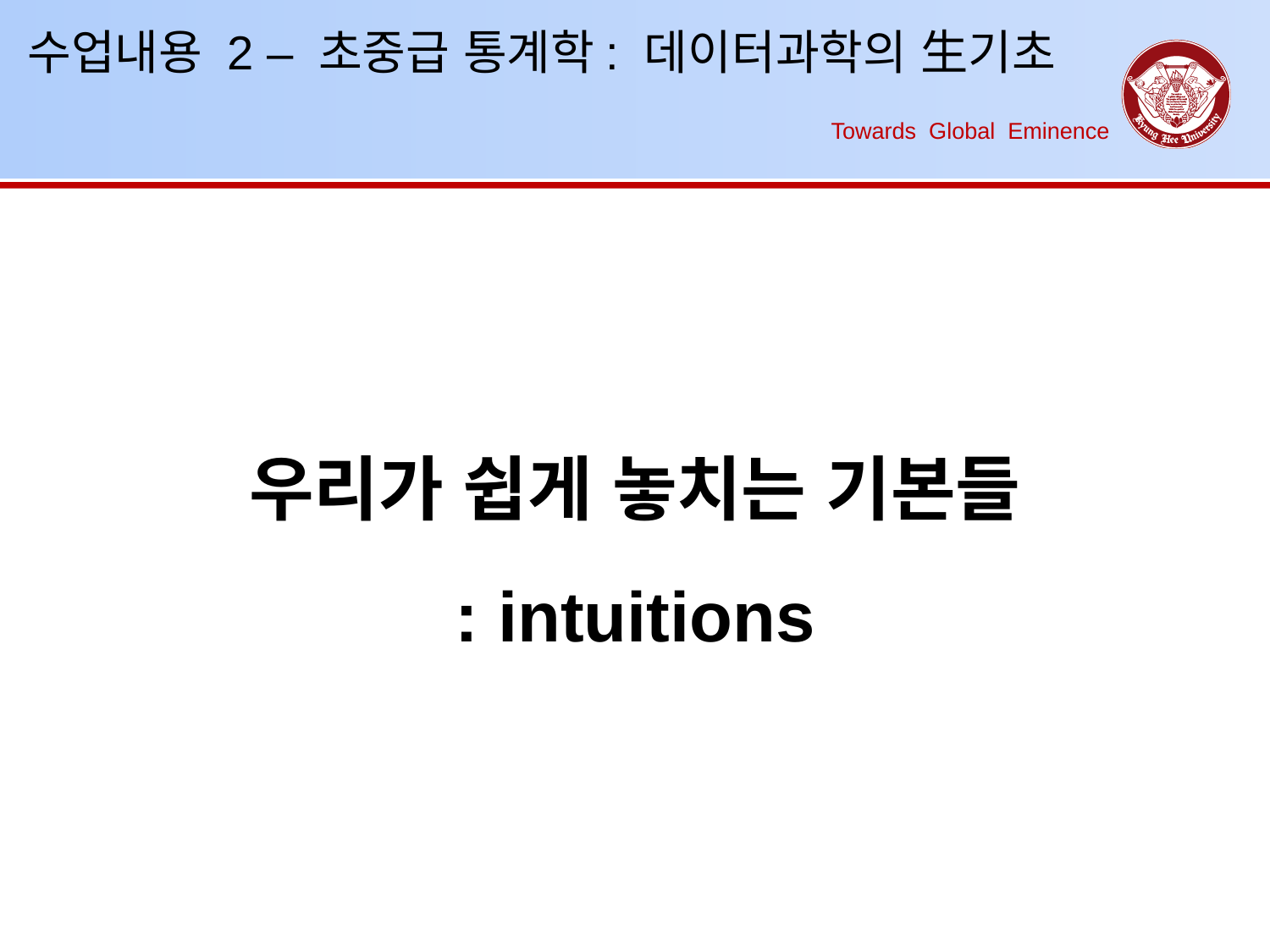

수업내용 2 – 초중급 통계학: 데이터과학의 生기초
우리가 쉽게 놓치는 기본들
: intuitions